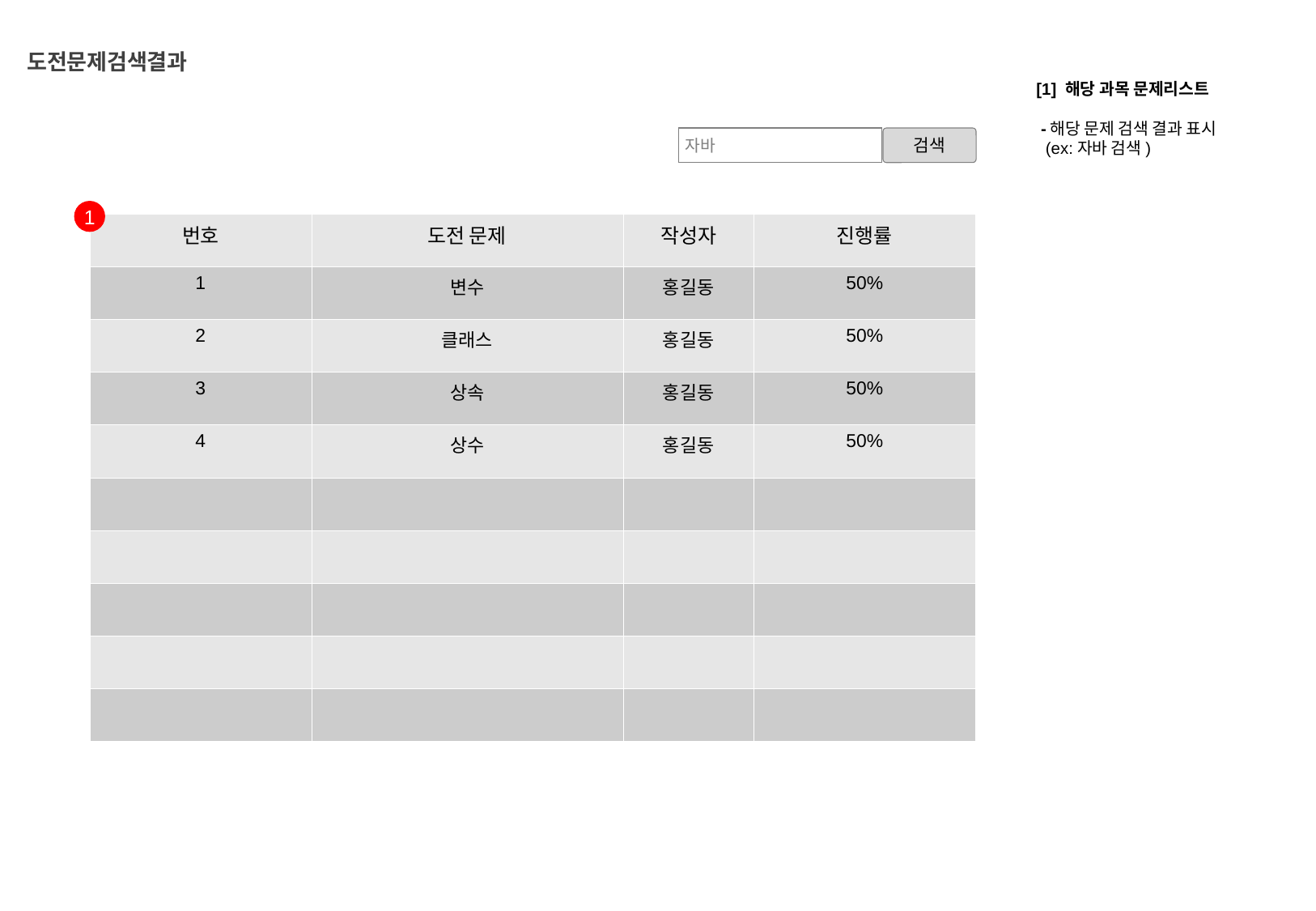

도전문제검색결과

[1] 해당 과목 문제리스트

 -해당 문제 검색 결과 표시
  (ex:자바 검색)

자바
검색
1
| 번호 | 도전 문제 | 작성자 | 진행률 |
| --- | --- | --- | --- |
| 1 | 변수 | 홍길동 | 50% |
| 2 | 클래스 | 홍길동 | 50% |
| 3 | 상속 | 홍길동 | 50% |
| 4 | 상수 | 홍길동 | 50% |
|  |  |  |  |
|  |  |  |  |
|  |  |  |  |
|  |  |  |  |
|  |  |  |  |